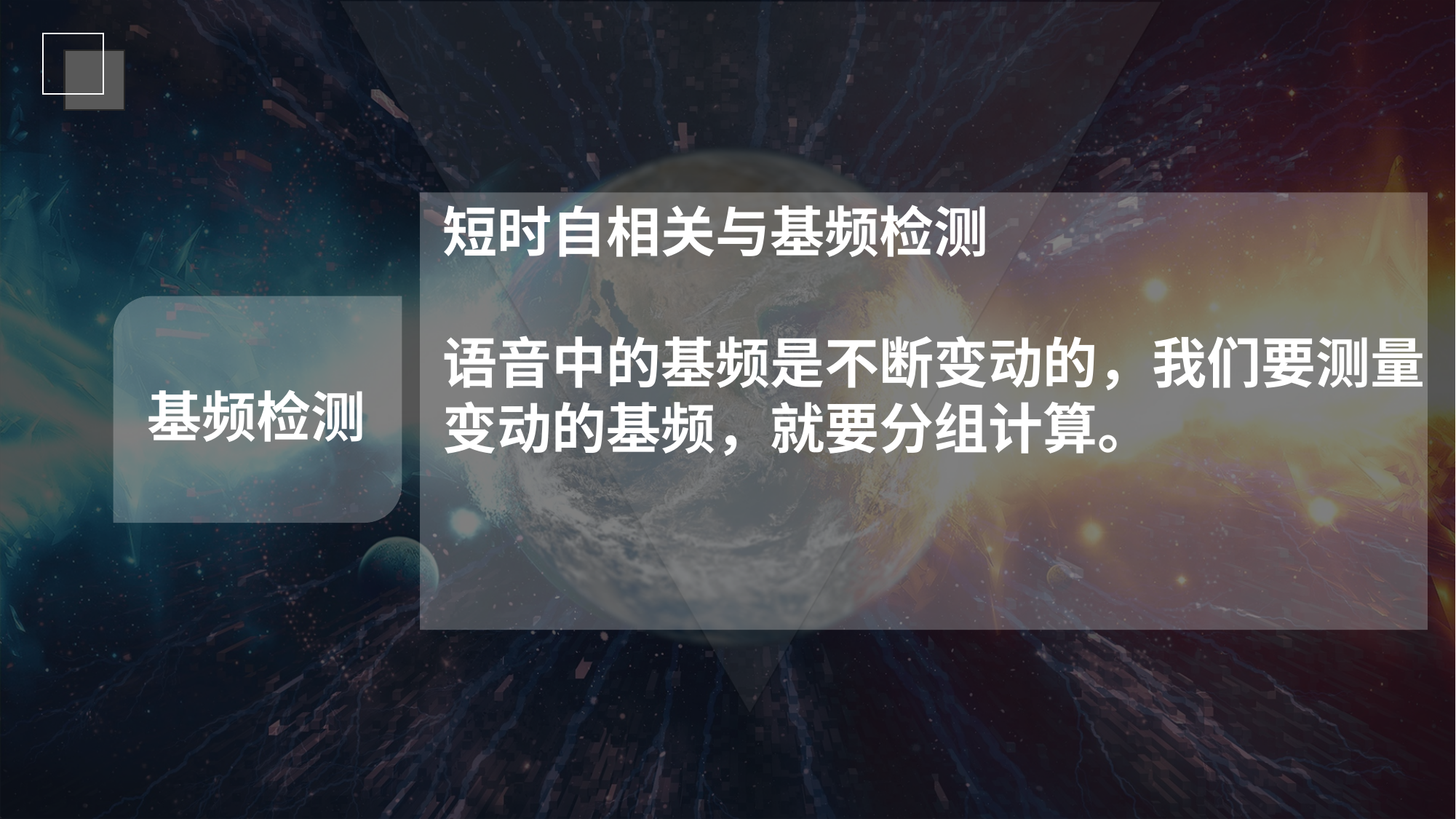

短时自相关与基频检测

语音中的基频是不断变动的，我们要测量变动的基频，就要分组计算。

基频检测